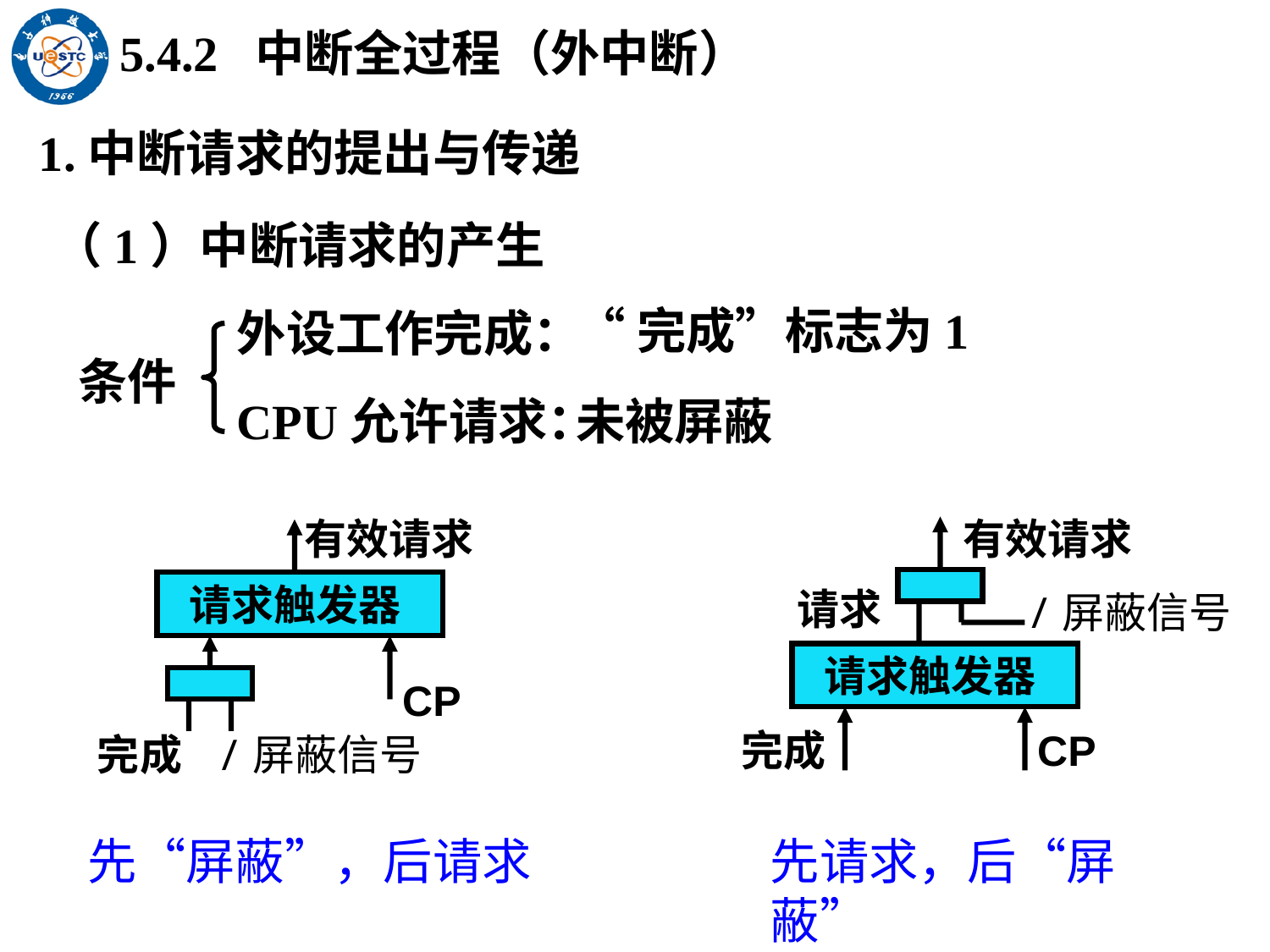

5.4.2  中断全过程（外中断）
1.中断请求的提出与传递
（1）中断请求的产生
“完成”标志为1
外设工作完成：

条件
CPU允许请求：
未被屏蔽
有效请求

 请求触发器

CP

/屏蔽信号
完成
有效请求

请求
/屏蔽信号

 请求触发器

完成
CP
先“屏蔽”，后请求
先请求，后“屏蔽”